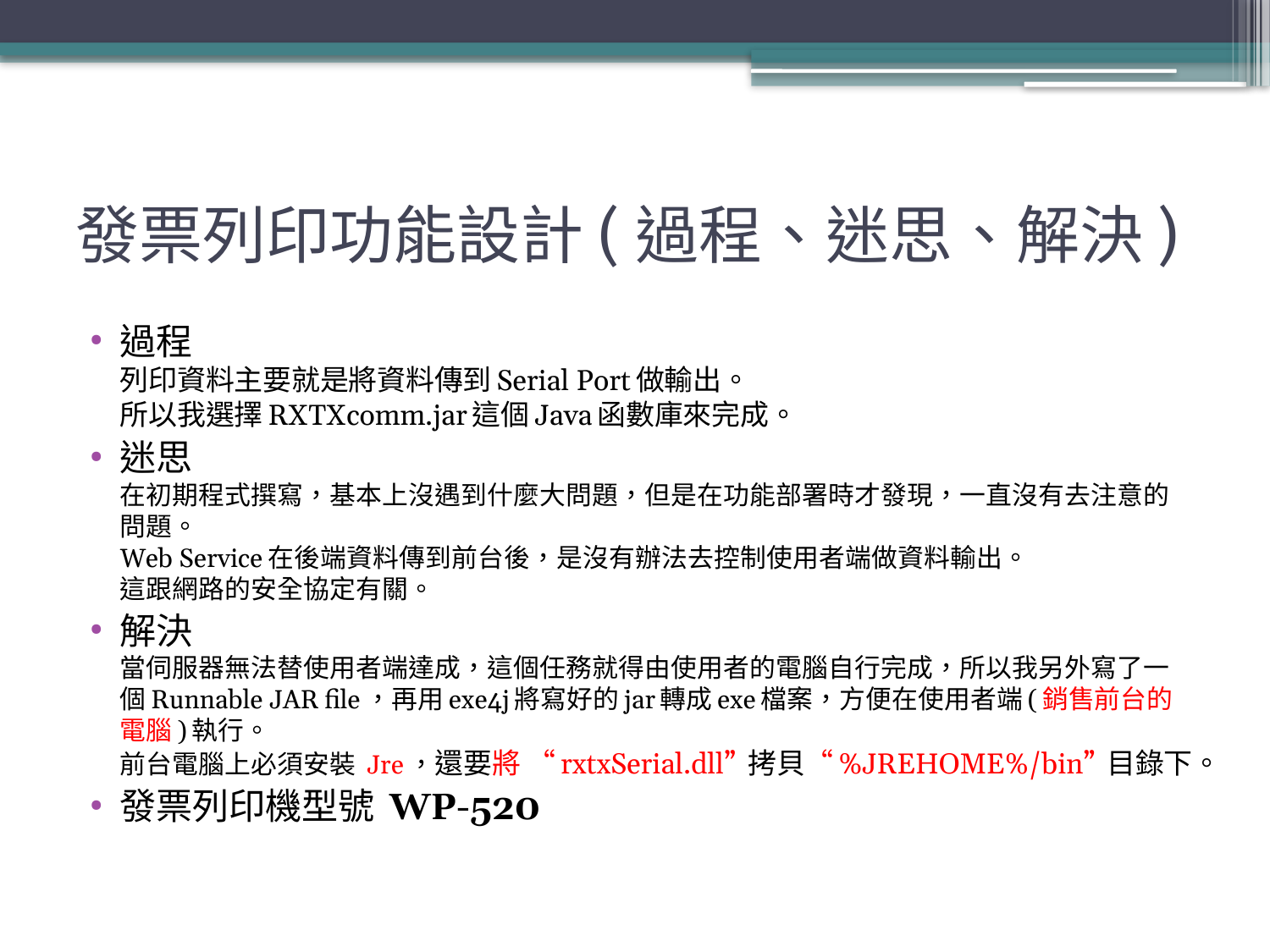

# 發票列印功能設計(過程、迷思、解決)
過程
列印資料主要就是將資料傳到Serial Port做輸出。
所以我選擇RXTXcomm.jar這個Java函數庫來完成。
迷思
在初期程式撰寫，基本上沒遇到什麼大問題，但是在功能部署時才發現，一直沒有去注意的問題。
Web Service在後端資料傳到前台後，是沒有辦法去控制使用者端做資料輸出。
這跟網路的安全協定有關。
解決
當伺服器無法替使用者端達成，這個任務就得由使用者的電腦自行完成，所以我另外寫了一個Runnable JAR file，再用exe4j將寫好的jar轉成exe檔案，方便在使用者端(銷售前台的電腦)執行。
前台電腦上必須安裝 Jre，還要將 “rxtxSerial.dll” 拷貝“%JREHOME%/bin” 目錄下。
發票列印機型號 WP-520